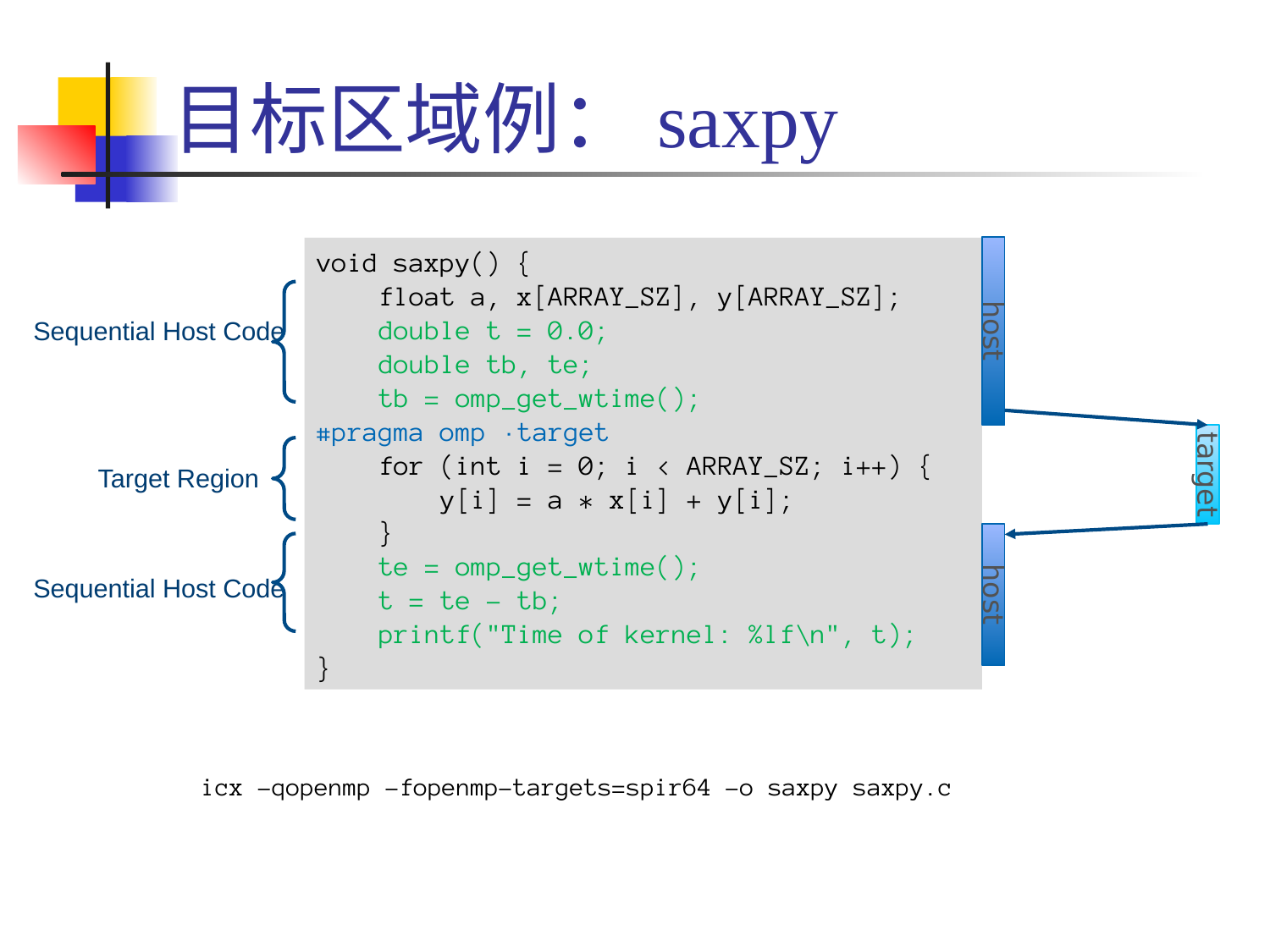

# 目标区域例：saxpy

host
void saxpy() {
    float a, x[ARRAY_SZ], y[ARRAY_SZ];
    double t = 0.0;
    double tb, te;
    tb = omp_get_wtime();
#pragma omp ·target
    for (int i = 0; i < ARRAY_SZ; i++) {
        y[i] = a * x[i] + y[i];
    }
    te = omp_get_wtime();
    t = te - tb;
    printf("Time of kernel: %lf\n", t);
}

Sequential Host Code
target

Target Region
host

Sequential Host Code
icx -qopenmp -fopenmp-targets=spir64 -o saxpy saxpy.c